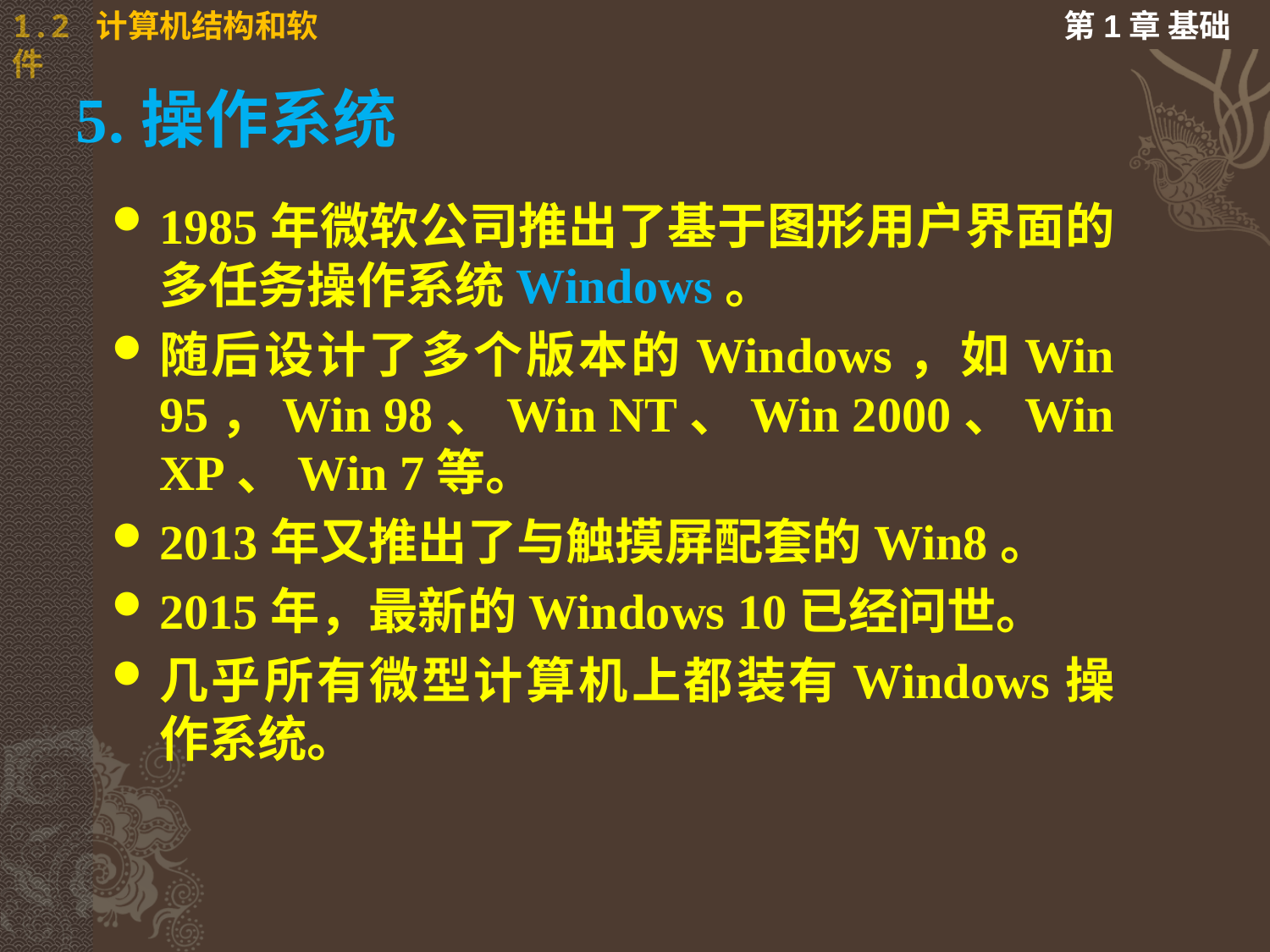

# 5.操作系统
1985年微软公司推出了基于图形用户界面的多任务操作系统Windows。
随后设计了多个版本的Windows，如Win 95，Win 98、Win NT、Win 2000、Win XP、Win 7等。
2013年又推出了与触摸屏配套的Win8。
2015年，最新的Windows 10已经问世。
几乎所有微型计算机上都装有Windows操作系统。